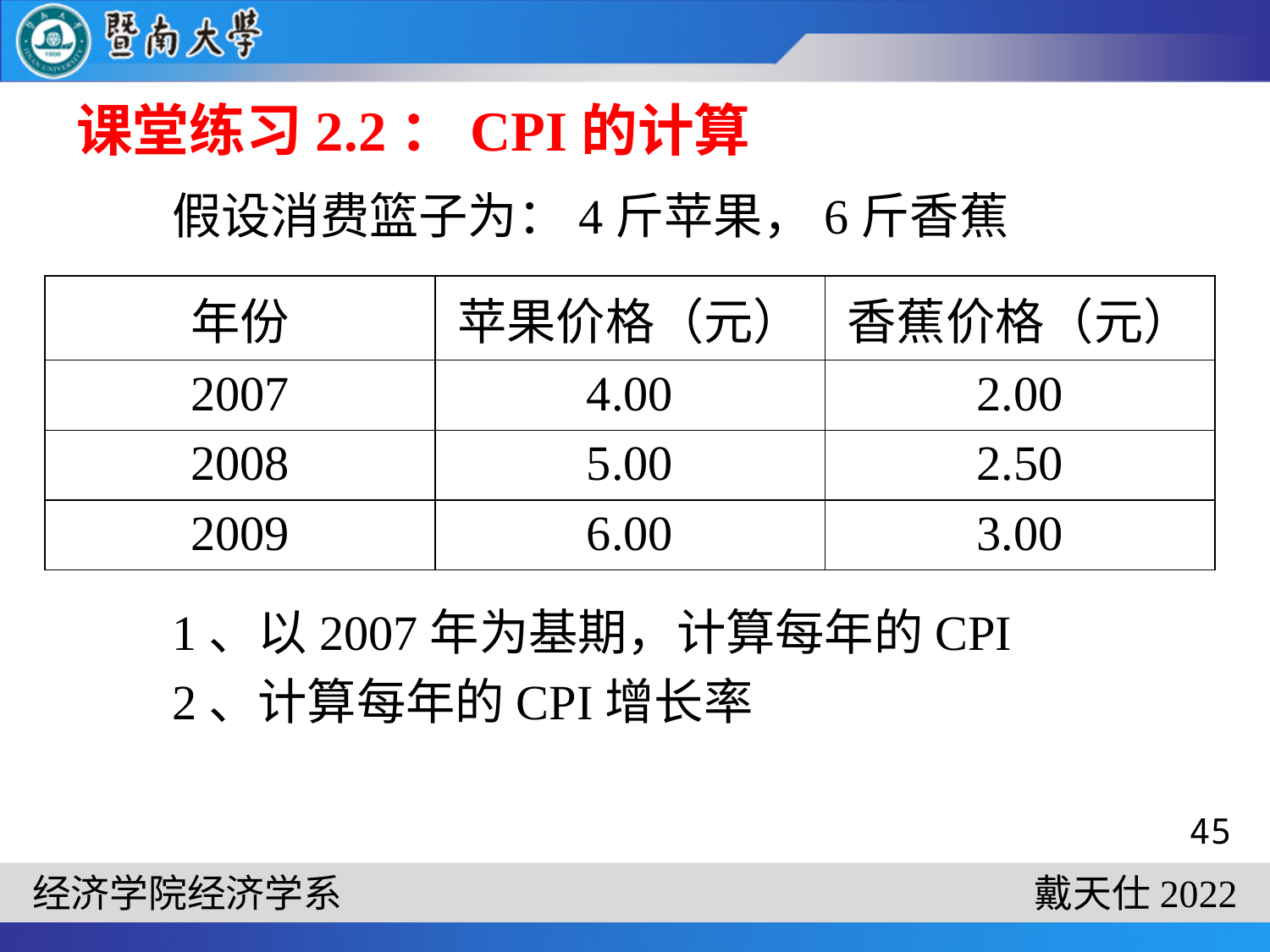

# 课堂练习2.2：CPI的计算
假设消费篮子为：4斤苹果，6斤香蕉

1、以2007年为基期，计算每年的CPI
2、计算每年的CPI增长率

| 年份 | 苹果价格（元） | 香蕉价格（元） |
| --- | --- | --- |
| 2007 | 4.00 | 2.00 |
| 2008 | 5.00 | 2.50 |
| 2009 | 6.00 | 3.00 |
45